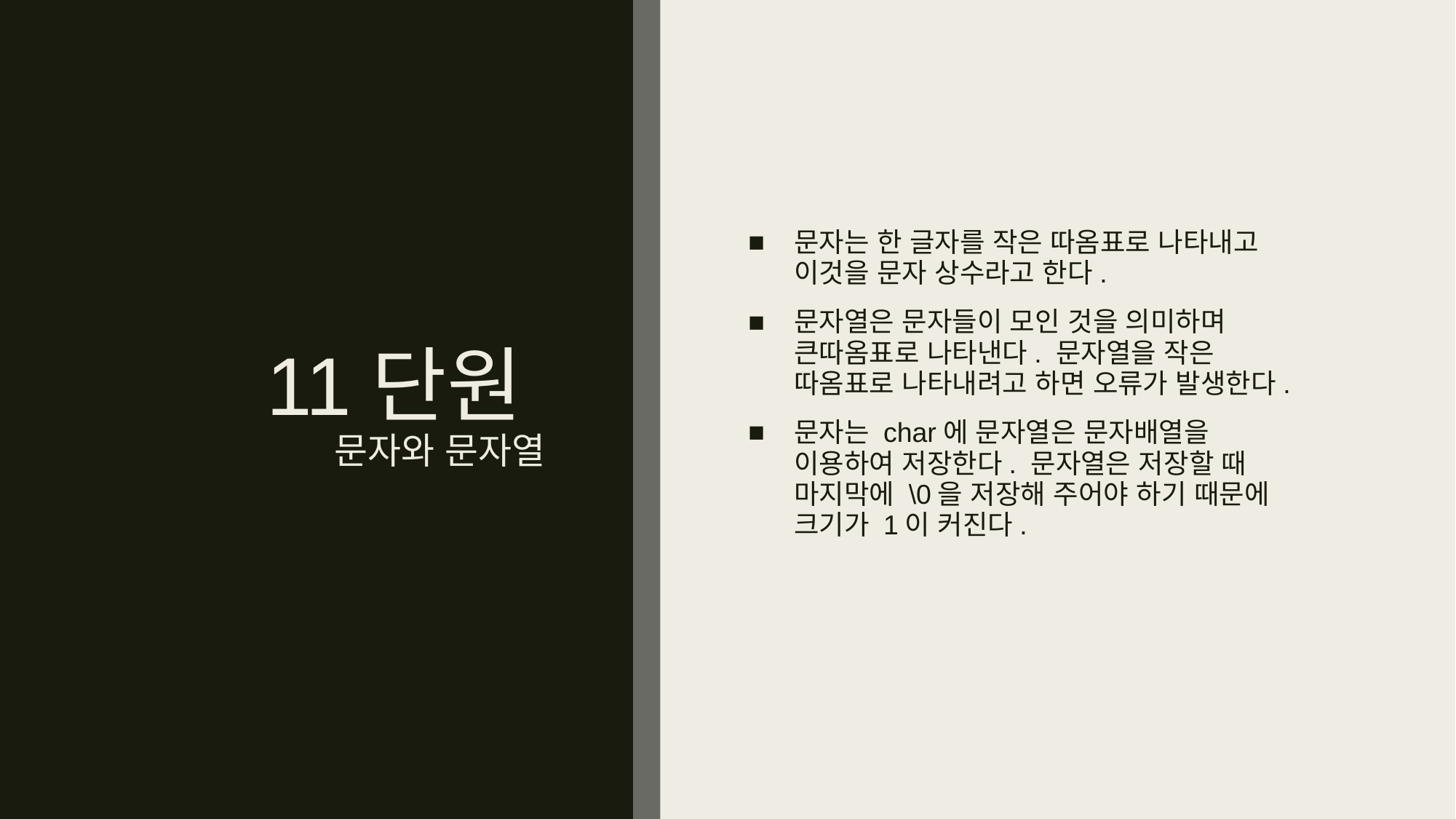

# 11단원 문자와 문자열
문자는 한 글자를 작은 따옴표로 나타내고 이것을 문자 상수라고 한다.
문자열은 문자들이 모인 것을 의미하며 큰따옴표로 나타낸다. 문자열을 작은 따옴표로 나타내려고 하면 오류가 발생한다.
문자는 char에 문자열은 문자배열을 이용하여 저장한다. 문자열은 저장할 때 마지막에 \0을 저장해 주어야 하기 때문에 크기가 1이 커진다.